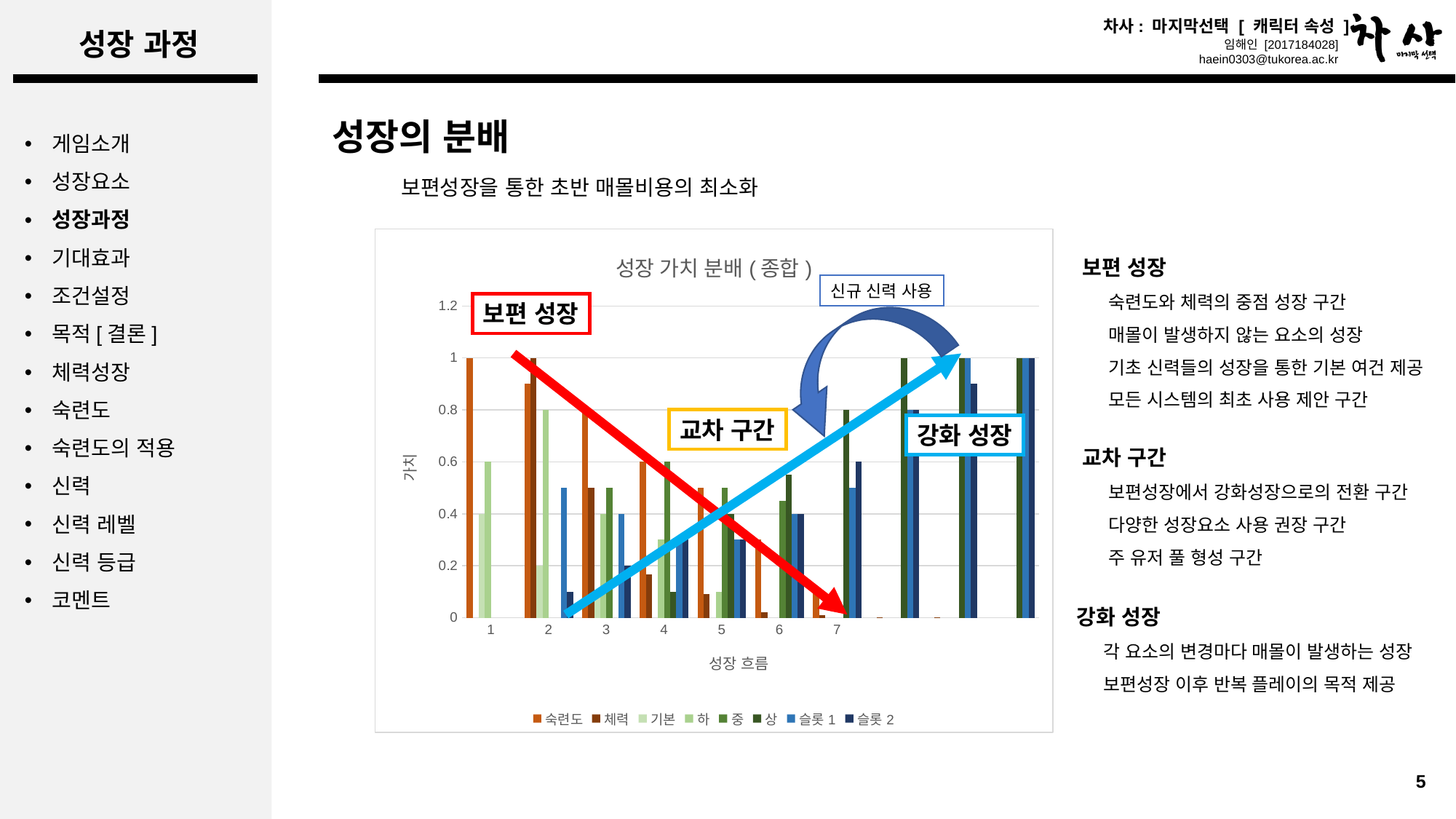

# 성장 과정
성장의 분배
게임소개
성장요소
성장과정
기대효과
조건설정
목적[결론]
체력성장
숙련도
숙련도의 적용
신력
신력 레벨
신력 등급
코멘트

보편성장을 통한 초반 매몰비용의 최소화

### Chart: 성장 가치 분배(종합)

| Category | 숙련도 | 체력 | 기본 | 하 | 중 | 상 | 슬롯1 | 슬롯2 |
|---|---|---|---|---|---|---|---|---|
보편 성장

숙련도와 체력의 중점 성장 구간
매몰이 발생하지 않는 요소의 성장
기초 신력들의 성장을 통한 기본 여건 제공
모든 시스템의 최초 사용 제안 구간

신규 신력 사용
보편 성장
교차 구간
강화 성장
교차 구간
보편성장에서 강화성장으로의 전환 구간
다양한 성장요소 사용 권장 구간
주 유저 풀 형성 구간
강화 성장
각 요소의 변경마다 매몰이 발생하는 성장
보편성장 이후 반복 플레이의 목적 제공
5